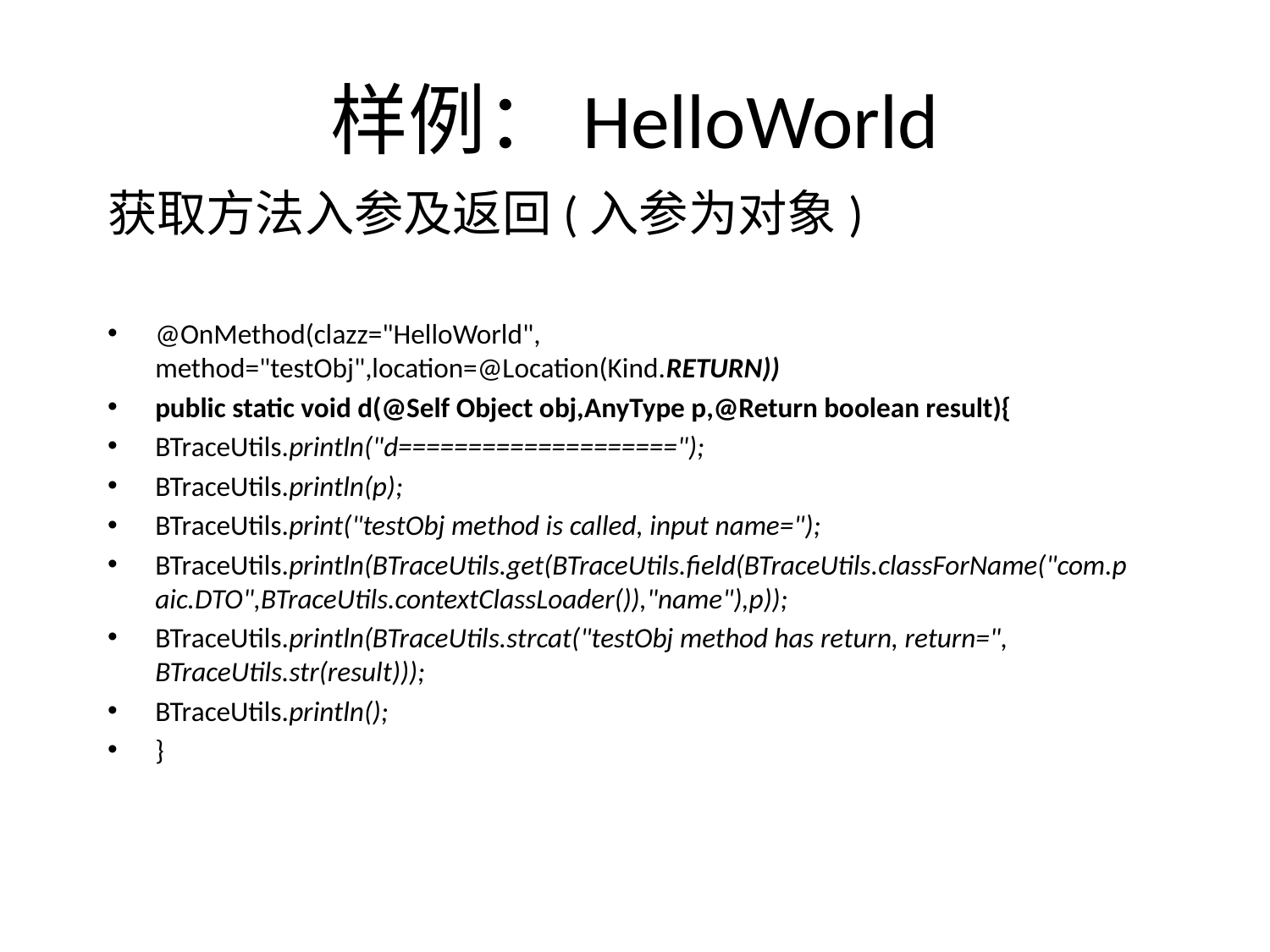

# 样例：HelloWorld
获取方法入参及返回(入参为对象)

@OnMethod(clazz="HelloWorld", method="testObj",location=@Location(Kind.RETURN))
public static void d(@Self Object obj,AnyType p,@Return boolean result){
BTraceUtils.println("d====================");
BTraceUtils.println(p);
BTraceUtils.print("testObj method is called, input name=");
BTraceUtils.println(BTraceUtils.get(BTraceUtils.field(BTraceUtils.classForName("com.paic.DTO",BTraceUtils.contextClassLoader()),"name"),p));
BTraceUtils.println(BTraceUtils.strcat("testObj method has return, return=", BTraceUtils.str(result)));
BTraceUtils.println();
}